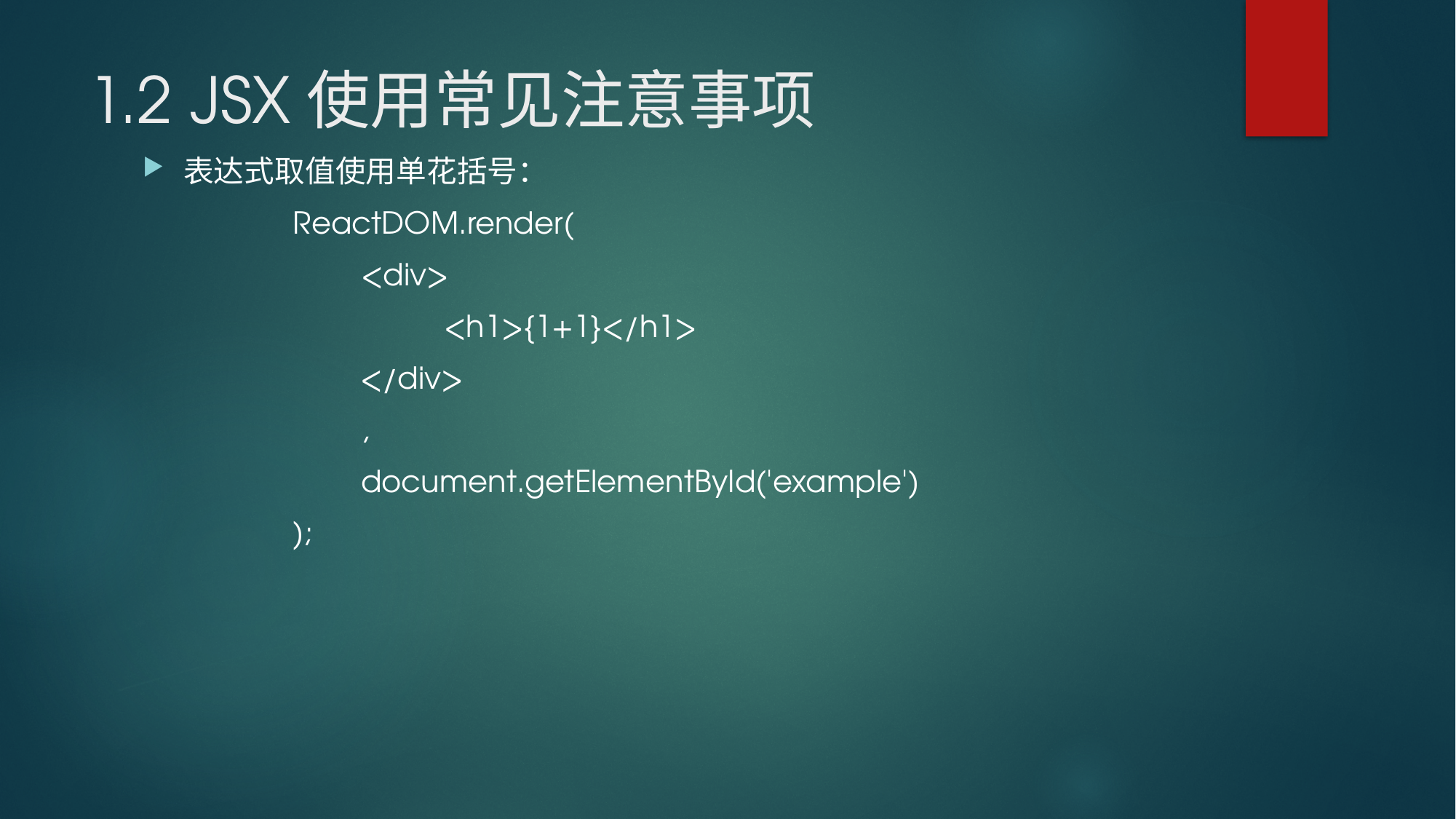

# 1.2 JSX使用常见注意事项
表达式取值使用单花括号：
                  ReactDOM.render(
                    	<div>
      	                       <h1>{1+1}</h1>
                          </div>
              	,
                    	document.getElementById('example')
                  );